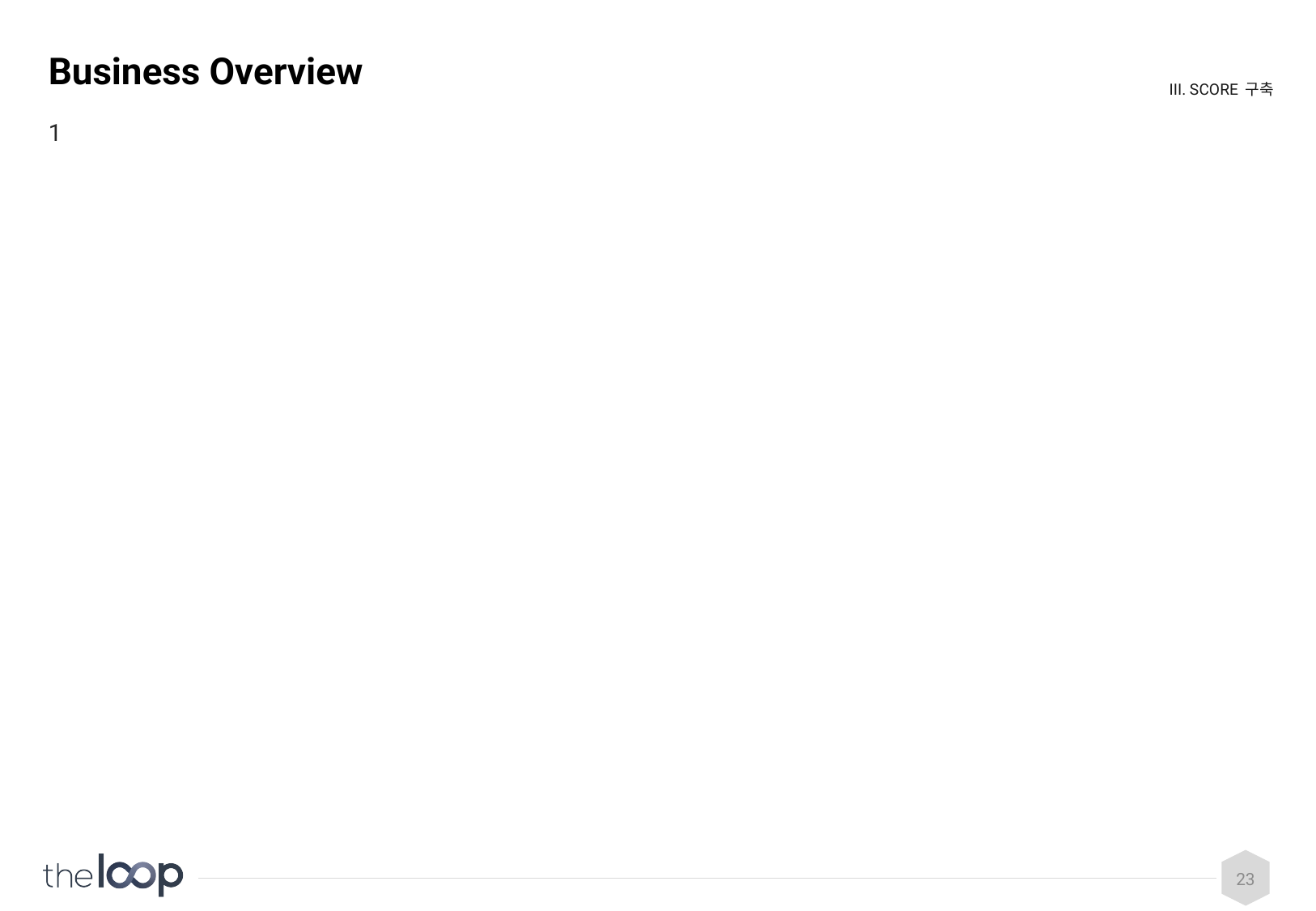

# Business Overview
III. SCORE 구축
1
23